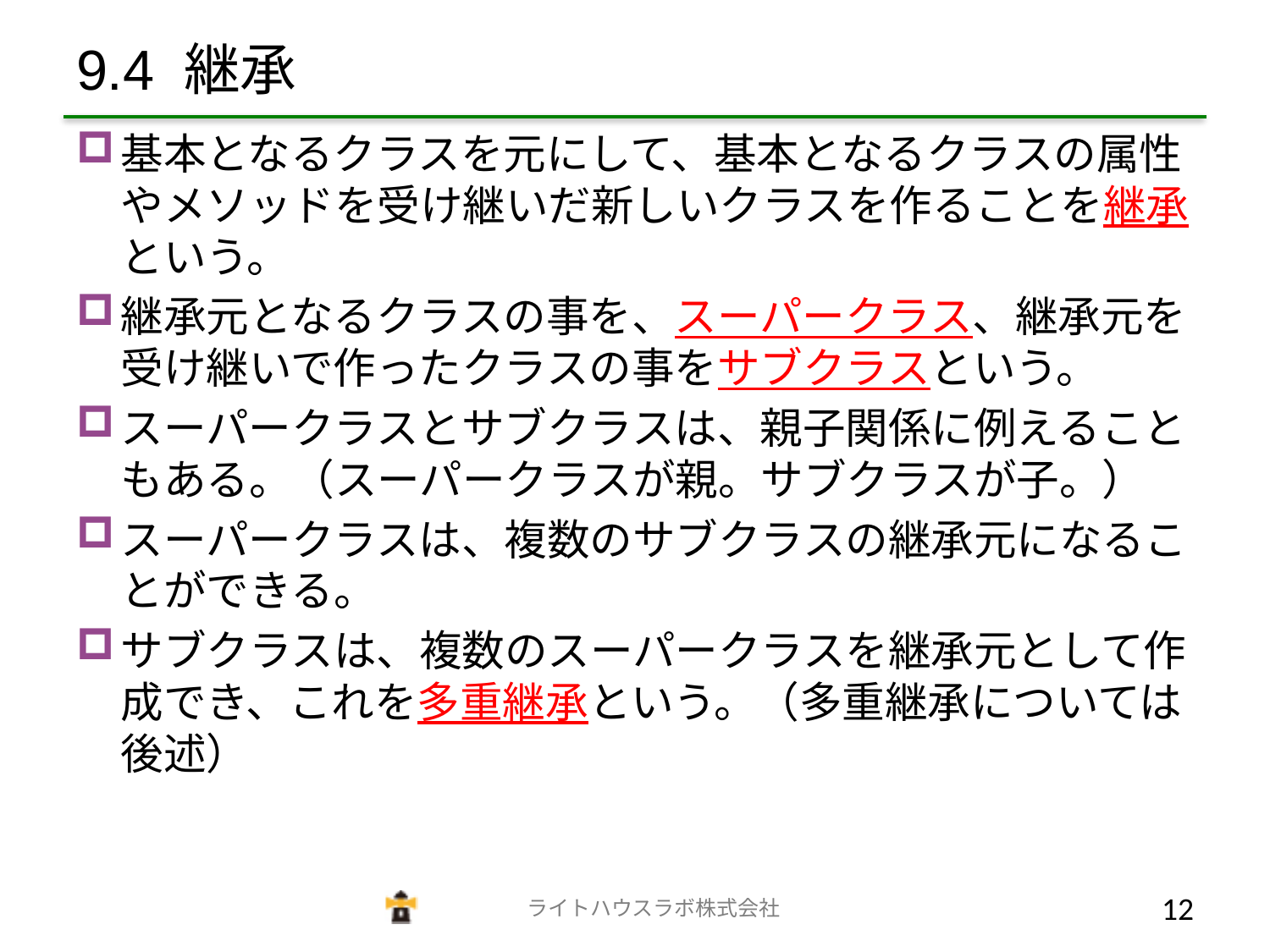

# 9.4 継承
基本となるクラスを元にして、基本となるクラスの属性やメソッドを受け継いだ新しいクラスを作ることを継承という。
継承元となるクラスの事を、スーパークラス、継承元を受け継いで作ったクラスの事をサブクラスという。
スーパークラスとサブクラスは、親子関係に例えることもある。（スーパークラスが親。サブクラスが子。）
スーパークラスは、複数のサブクラスの継承元になることができる。
サブクラスは、複数のスーパークラスを継承元として作成でき、これを多重継承という。（多重継承については後述）
　　　　　　　　　　　　　ライトハウスラボ株式会社
12